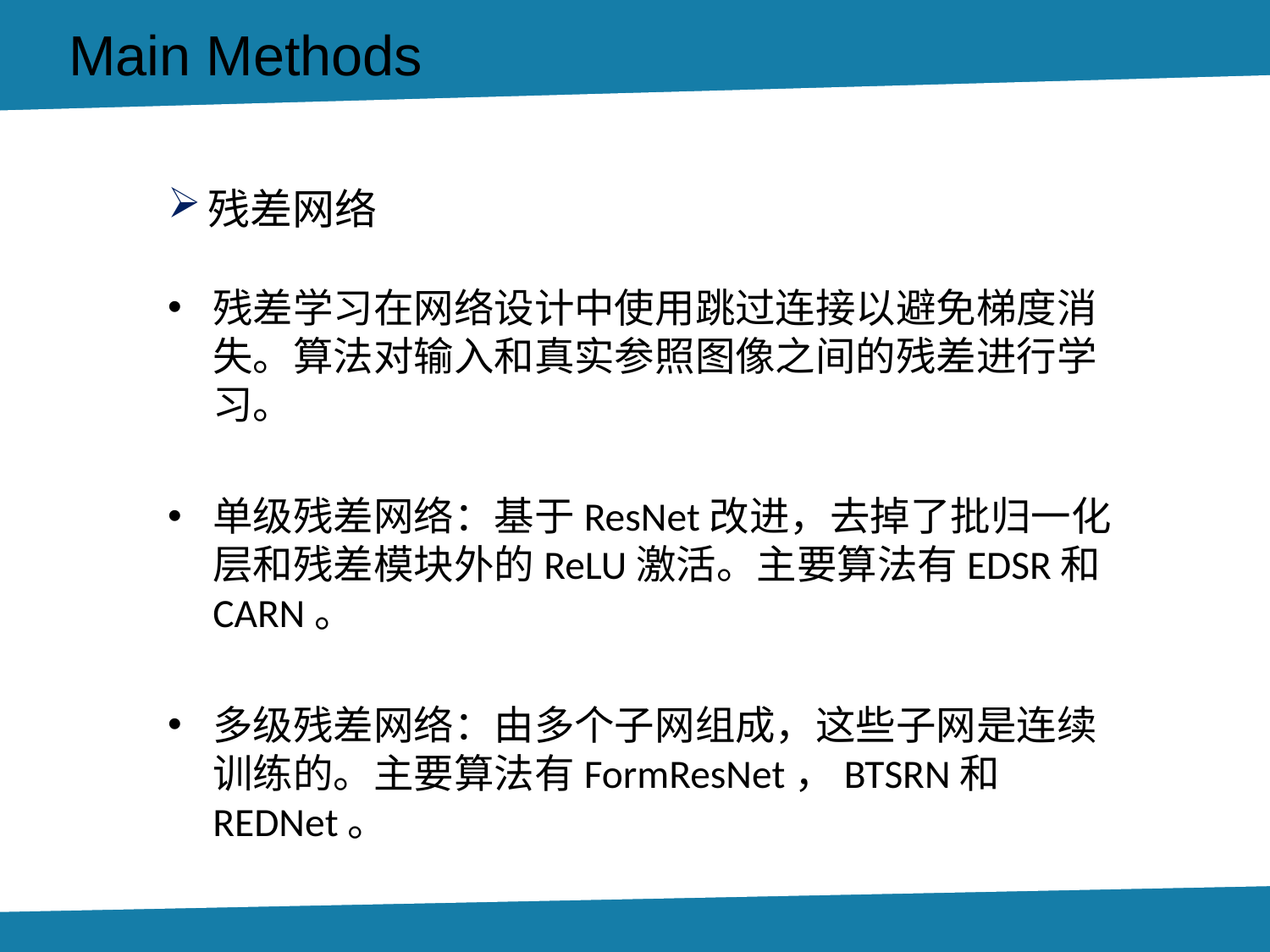

Main Methods
残差网络
残差学习在网络设计中使用跳过连接以避免梯度消失。算法对输入和真实参照图像之间的残差进行学习。

单级残差网络：基于ResNet改进，去掉了批归一化层和残差模块外的ReLU激活。主要算法有EDSR和CARN。

多级残差网络：由多个子网组成，这些子网是连续训练的。主要算法有FormResNet，BTSRN和REDNet。